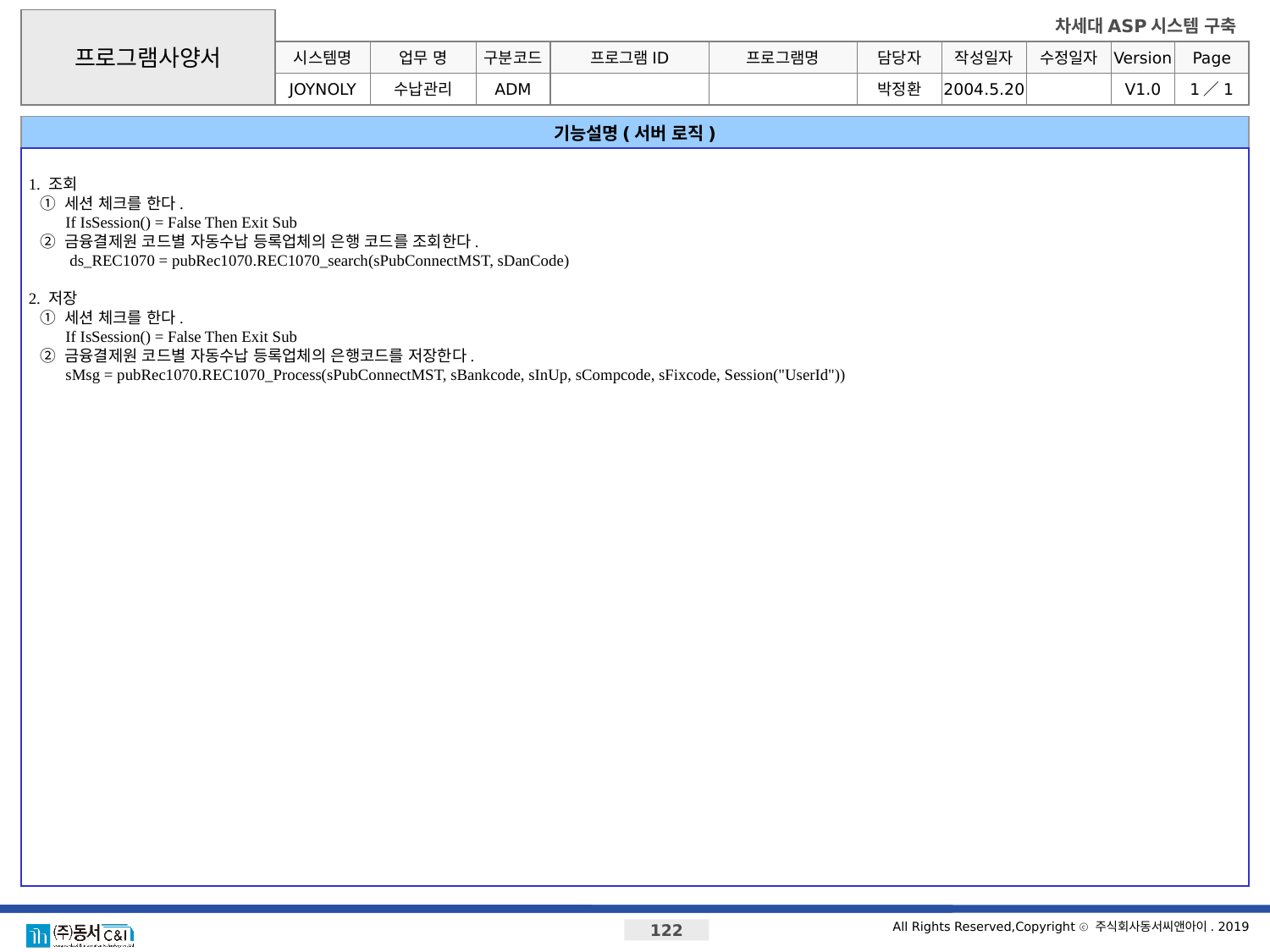

프로그램사양서
시스템명
업무 명
구분코드
프로그램ID
프로그램명
JOYNOLY
기능설명(서버 로직)
1. 조회
	① 세션 체크를 한다.
		If IsSession() = False Then Exit Sub
	② 금융결제원 코드별 자동수납 등록업체의 은행 코드를 조회한다.
 		 ds_REC1070 = pubRec1070.REC1070_search(sPubConnectMST, sDanCode)

2. 저장
	① 세션 체크를 한다.
		If IsSession() = False Then Exit Sub
	② 금융결제원 코드별 자동수납 등록업체의 은행코드를 저장한다.
		sMsg = pubRec1070.REC1070_Process(sPubConnectMST, sBankcode, sInUp, sCompcode, sFixcode, Session("UserId"))